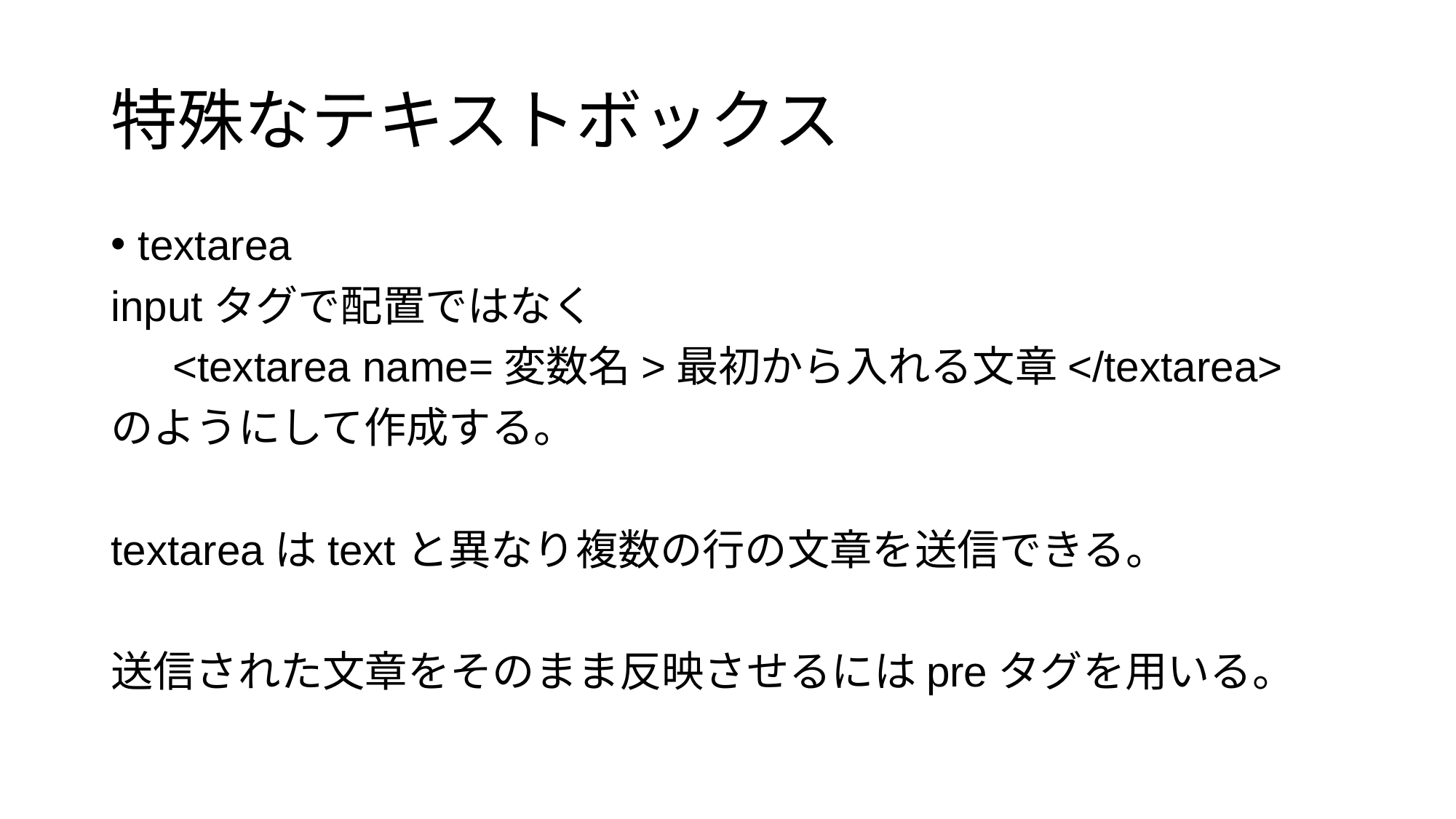

# 特殊なテキストボックス
textarea
inputタグで配置ではなく
<textarea name=変数名>最初から入れる文章</textarea>
のようにして作成する。

textareaはtextと異なり複数の行の文章を送信できる。

送信された文章をそのまま反映させるにはpreタグを用いる。